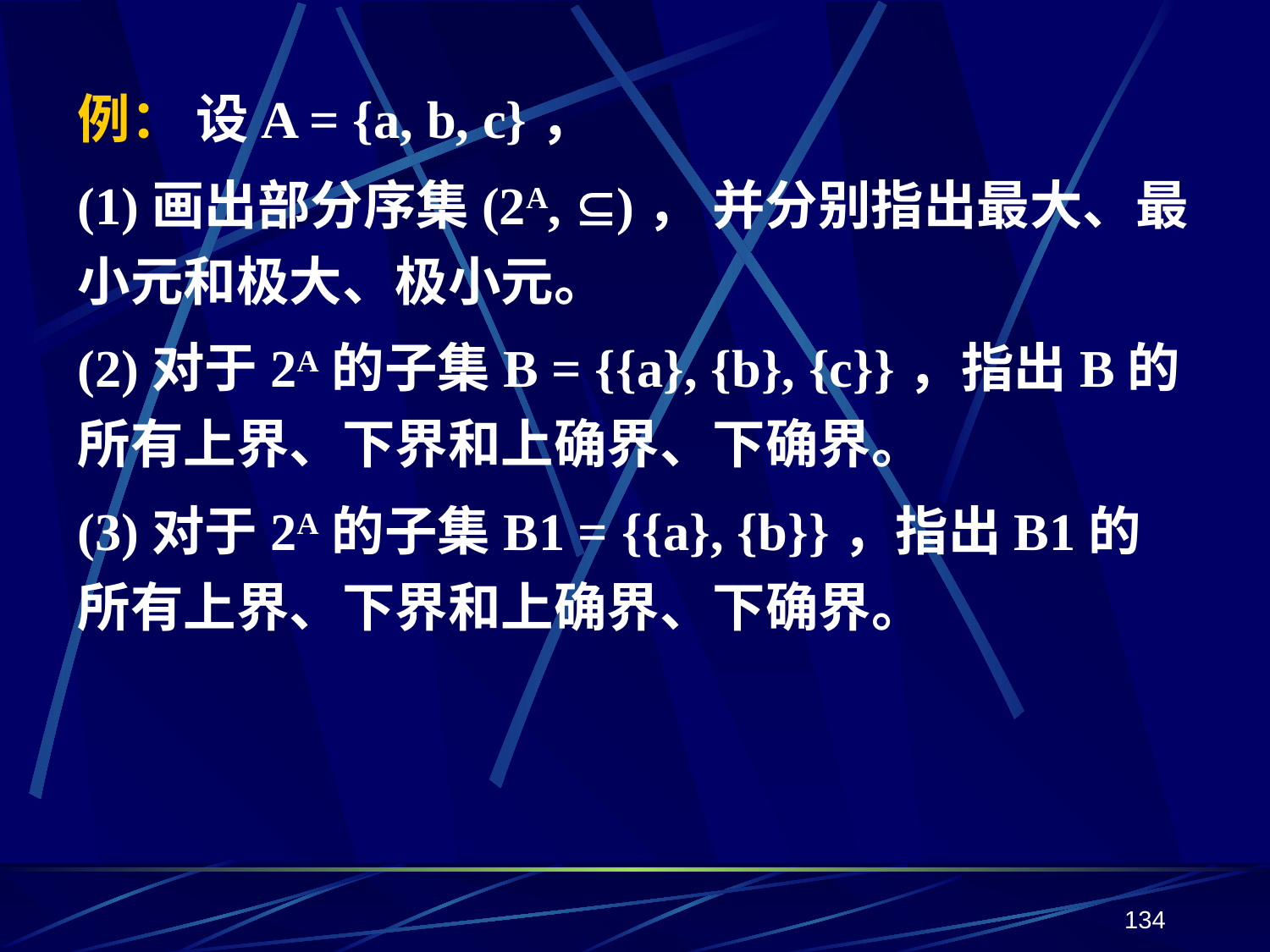

例： 设A = {a, b, c}，
(1)画出部分序集(2A, ⊆)， 并分别指出最大、最小元和极大、极小元。
(2)对于2A的子集B = {{a}, {b}, {c}}，指出B的所有上界、下界和上确界、下确界。
(3)对于2A的子集B1 = {{a}, {b}}，指出B1的所有上界、下界和上确界、下确界。

134